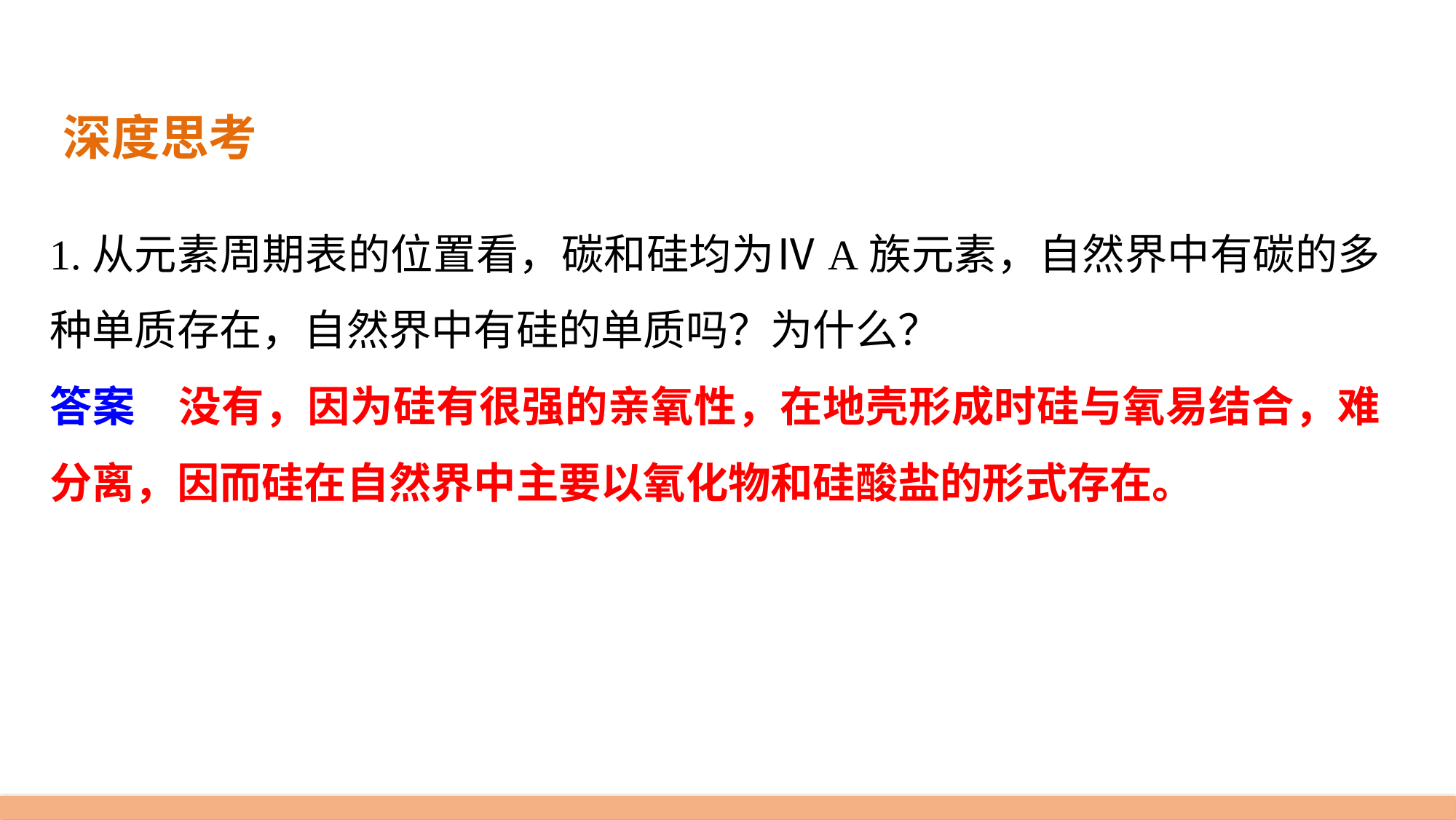

深度思考
1.从元素周期表的位置看，碳和硅均为ⅣA族元素，自然界中有碳的多种单质存在，自然界中有硅的单质吗？为什么？
答案　没有，因为硅有很强的亲氧性，在地壳形成时硅与氧易结合，难分离，因而硅在自然界中主要以氧化物和硅酸盐的形式存在。